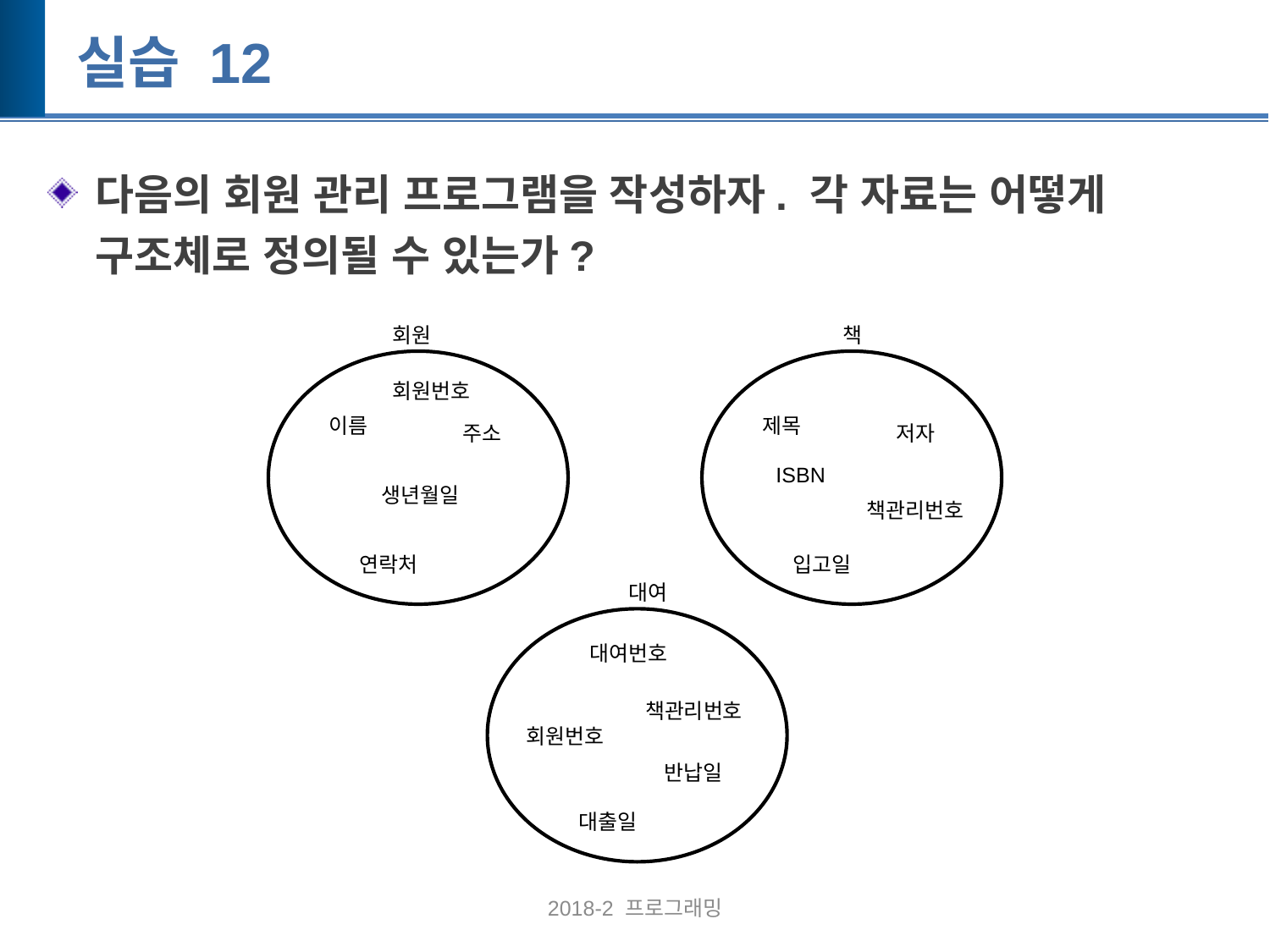

# 실습 12
다음의 회원 관리 프로그램을 작성하자. 각 자료는 어떻게 구조체로 정의될 수 있는가?
회원
책

회원번호
이름
제목
주소
저자
ISBN
생년월일
책관리번호
연락처
입고일
대여

대여번호
책관리번호
회원번호
반납일
대출일
2018-2 프로그래밍